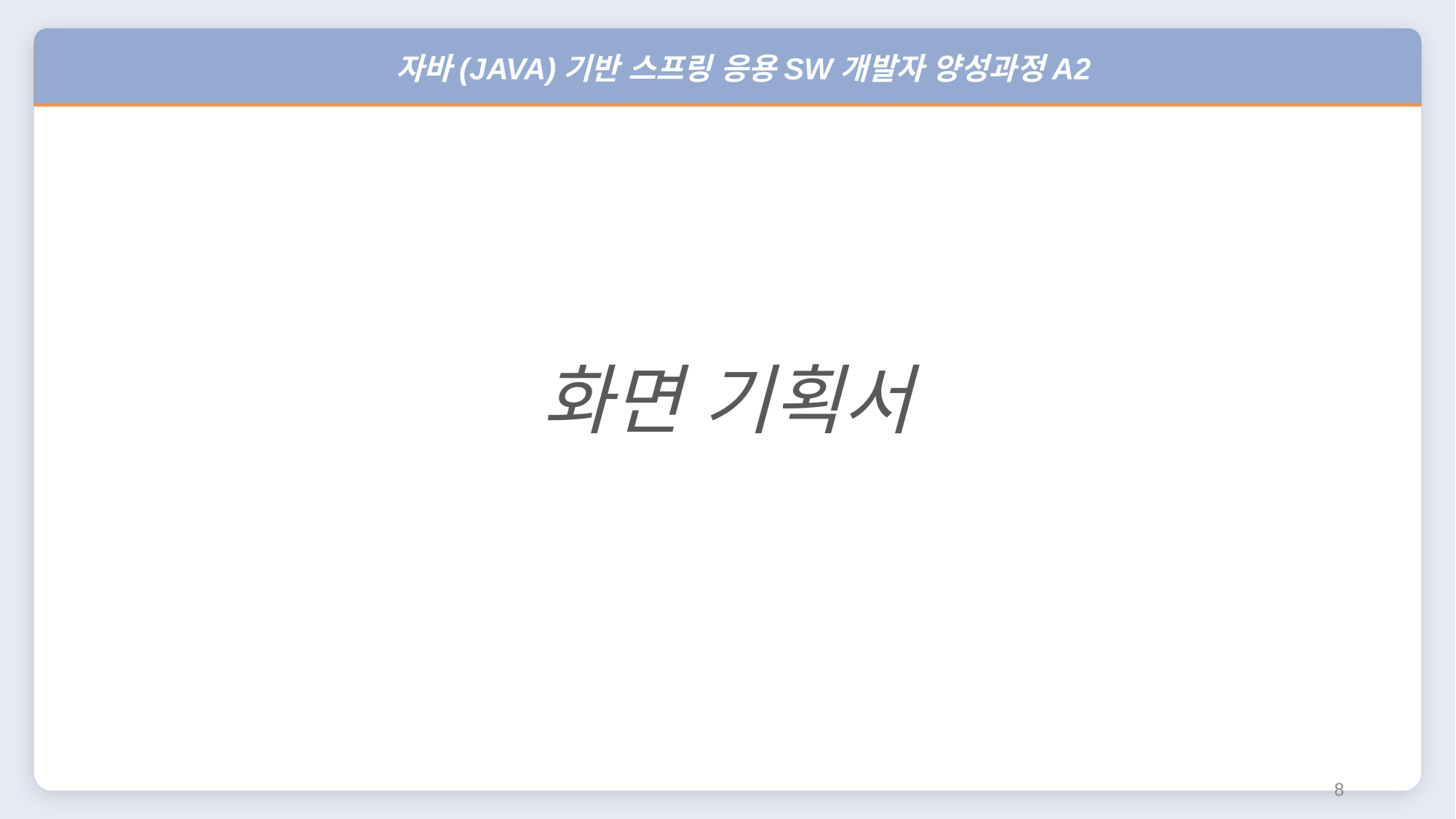

화면 기획서

자바(JAVA)기반 스프링 응용SW개발자 양성과정A2
8